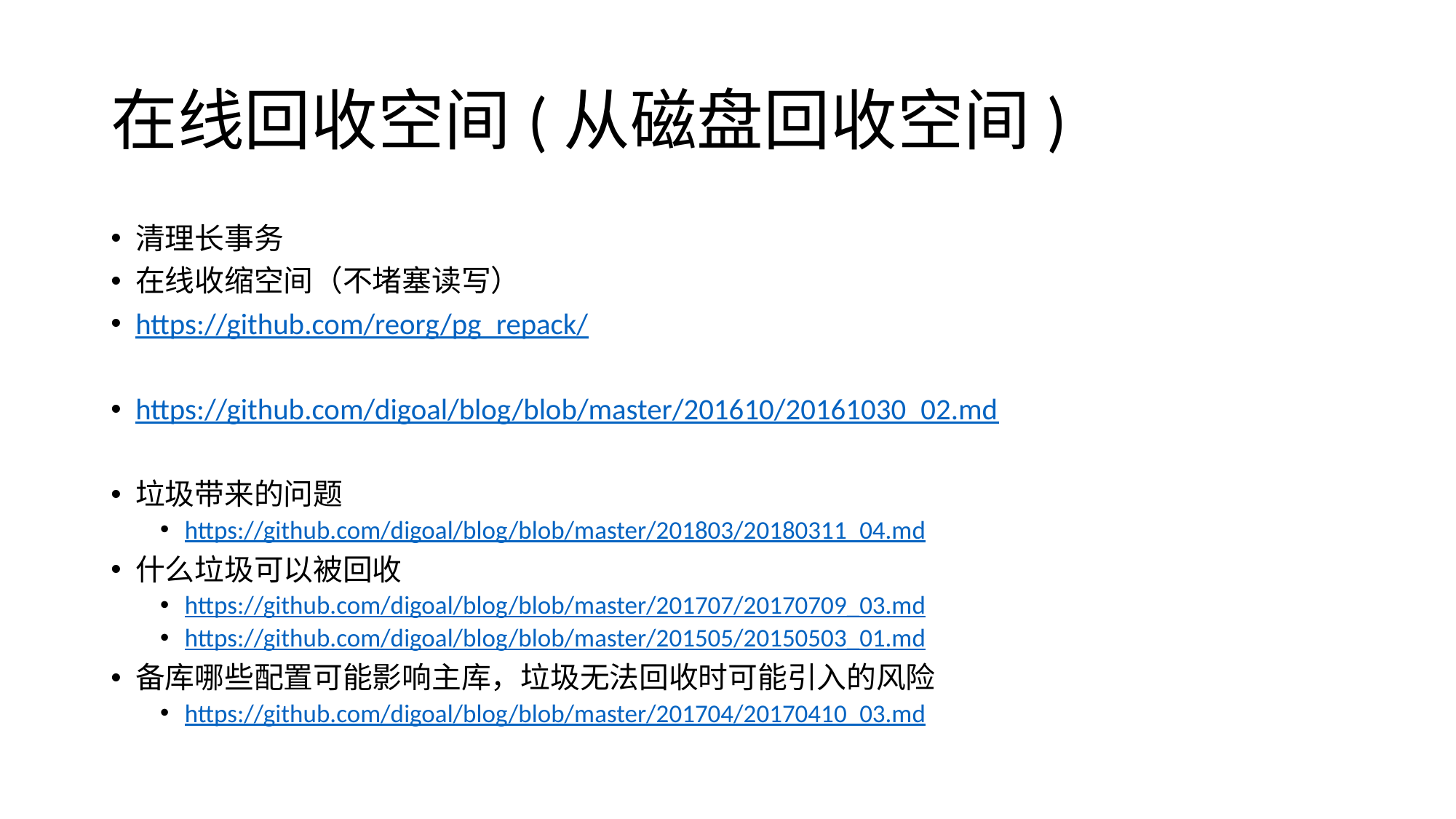

# 在线回收空间(从磁盘回收空间)
清理长事务
在线收缩空间（不堵塞读写）
https://github.com/reorg/pg_repack/

https://github.com/digoal/blog/blob/master/201610/20161030_02.md

垃圾带来的问题
https://github.com/digoal/blog/blob/master/201803/20180311_04.md
什么垃圾可以被回收
https://github.com/digoal/blog/blob/master/201707/20170709_03.md
https://github.com/digoal/blog/blob/master/201505/20150503_01.md
备库哪些配置可能影响主库，垃圾无法回收时可能引入的风险
https://github.com/digoal/blog/blob/master/201704/20170410_03.md